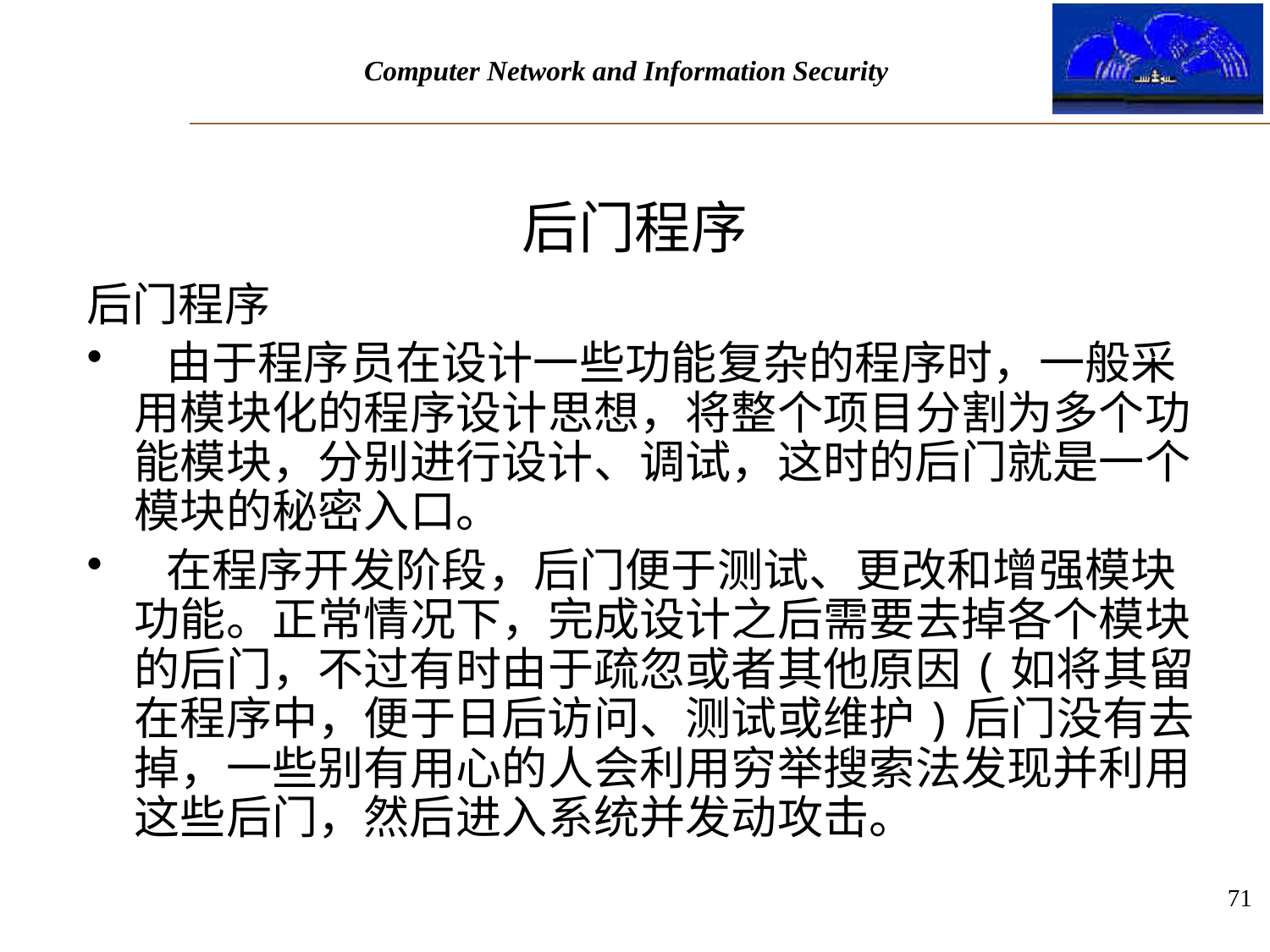

# 后门程序
后门程序
  由于程序员在设计一些功能复杂的程序时，一般采用模块化的程序设计思想，将整个项目分割为多个功能模块，分别进行设计、调试，这时的后门就是一个模块的秘密入口。
  在程序开发阶段，后门便于测试、更改和增强模块功能。正常情况下，完成设计之后需要去掉各个模块的后门，不过有时由于疏忽或者其他原因(如将其留在程序中，便于日后访问、测试或维护)后门没有去掉，一些别有用心的人会利用穷举搜索法发现并利用这些后门，然后进入系统并发动攻击。
71